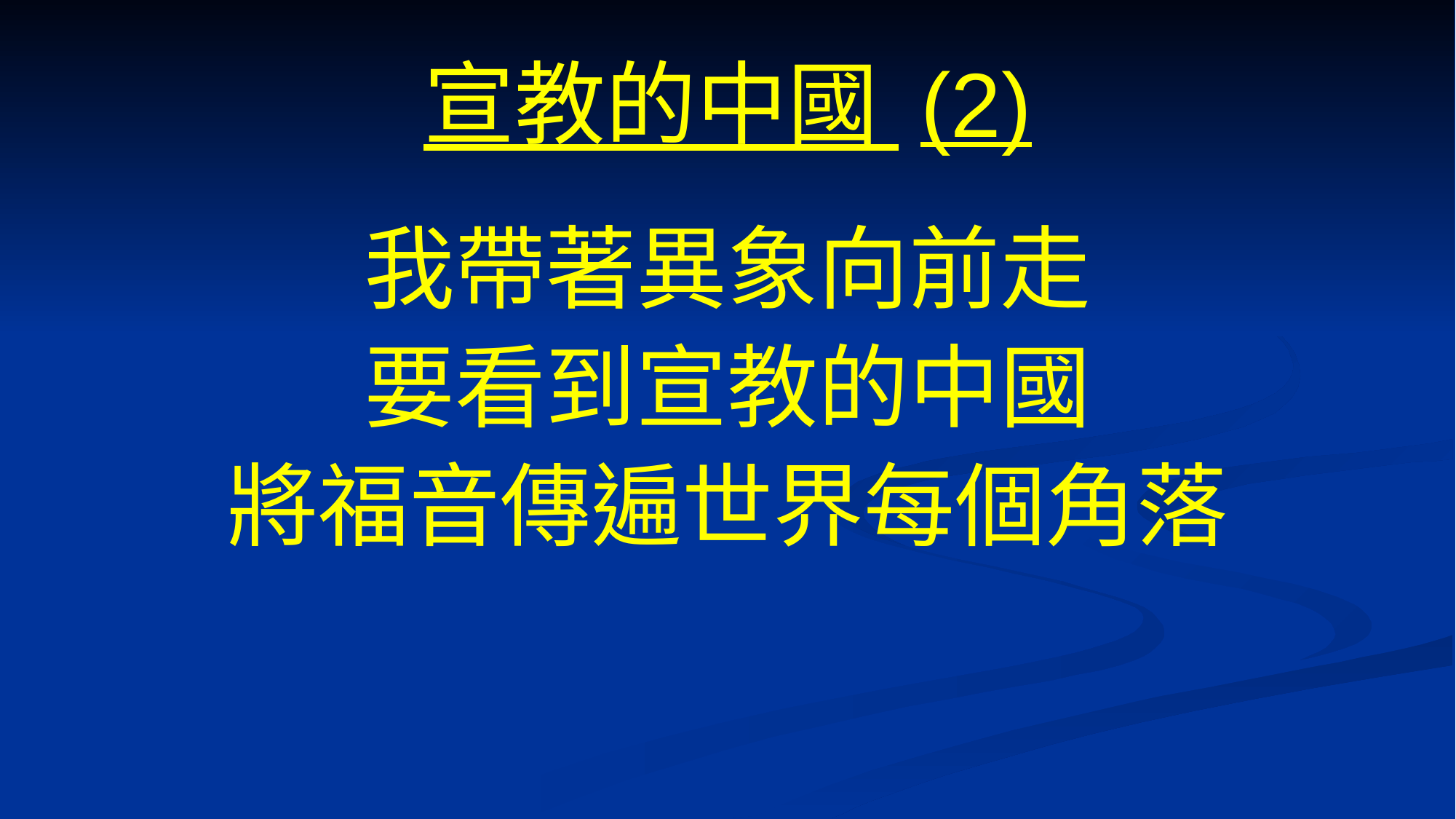

# 宣教的中國 (2)
我帶著異象向前走
要看到宣教的中國
將福音傳遍世界每個角落